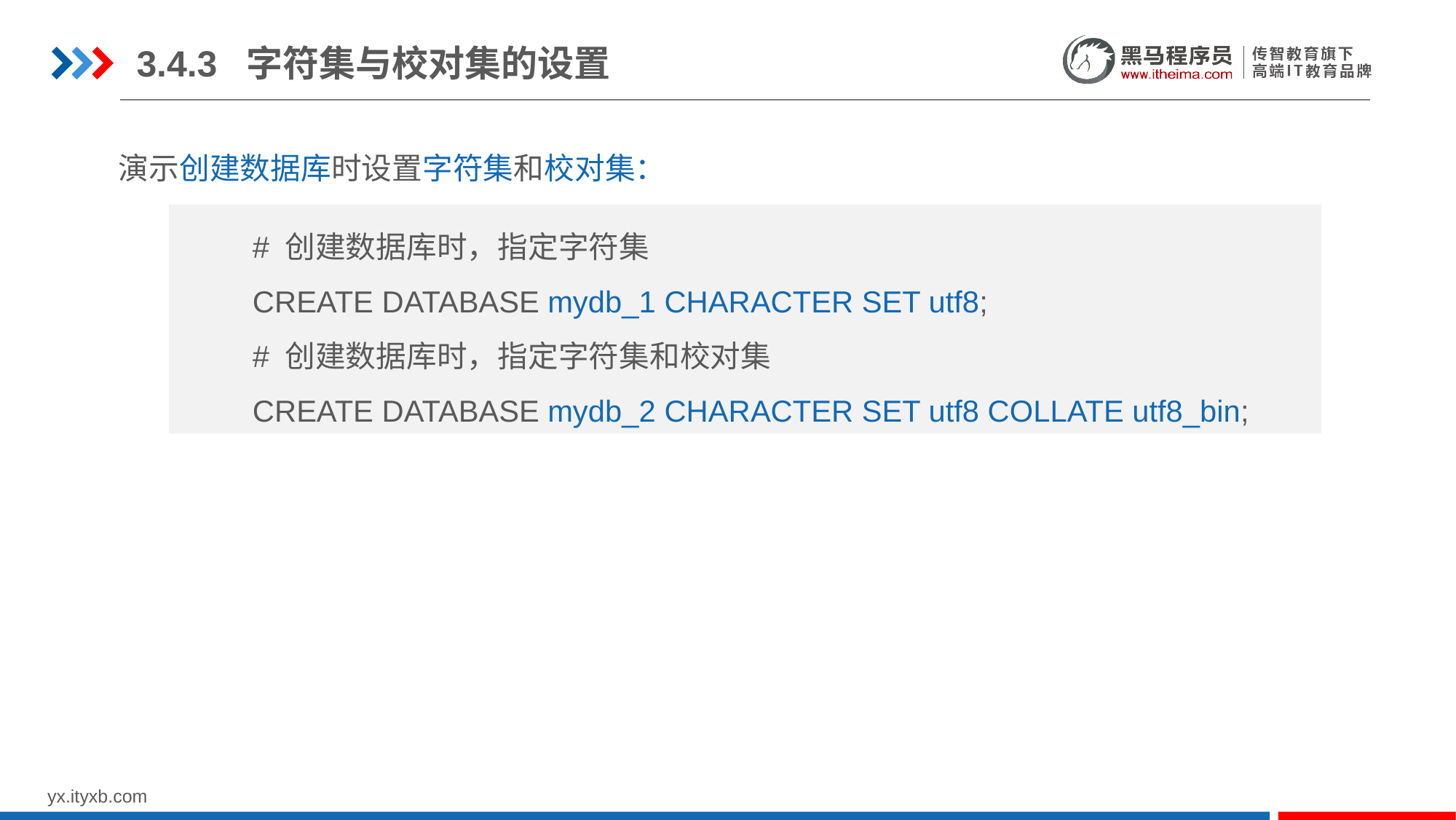

3.4.3  字符集与校对集的设置
演示创建数据库时设置字符集和校对集：
# 创建数据库时，指定字符集
CREATE DATABASE mydb_1 CHARACTER SET utf8;
# 创建数据库时，指定字符集和校对集
CREATE DATABASE mydb_2 CHARACTER SET utf8 COLLATE utf8_bin;